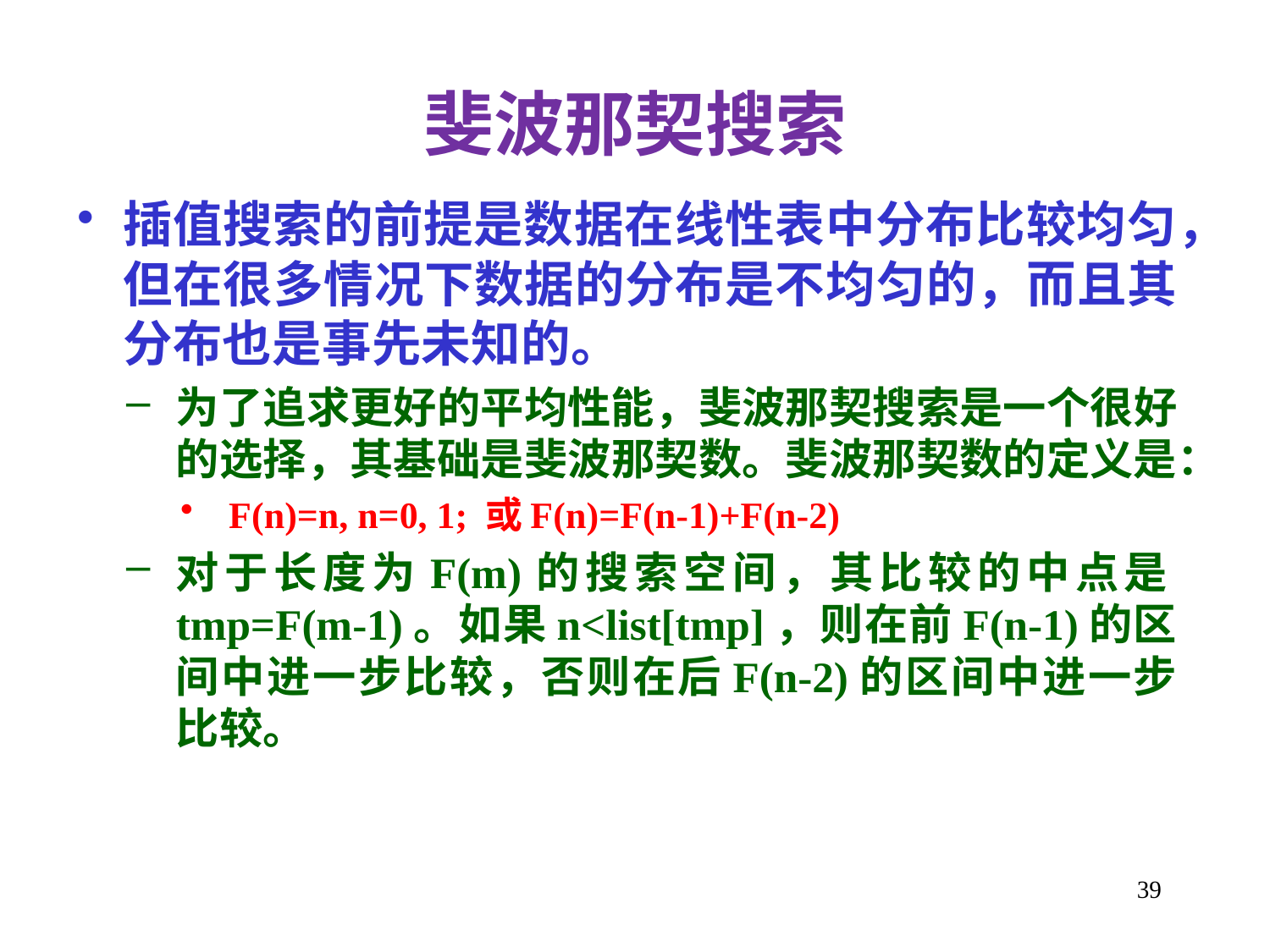

斐波那契搜索
插值搜索的前提是数据在线性表中分布比较均匀，但在很多情况下数据的分布是不均匀的，而且其分布也是事先未知的。
为了追求更好的平均性能，斐波那契搜索是一个很好的选择，其基础是斐波那契数。斐波那契数的定义是：
F(n)=n, n=0, 1; 或F(n)=F(n-1)+F(n-2)
对于长度为F(m)的搜索空间，其比较的中点是tmp=F(m-1)。如果n<list[tmp]，则在前F(n-1)的区间中进一步比较，否则在后F(n-2)的区间中进一步比较。
39